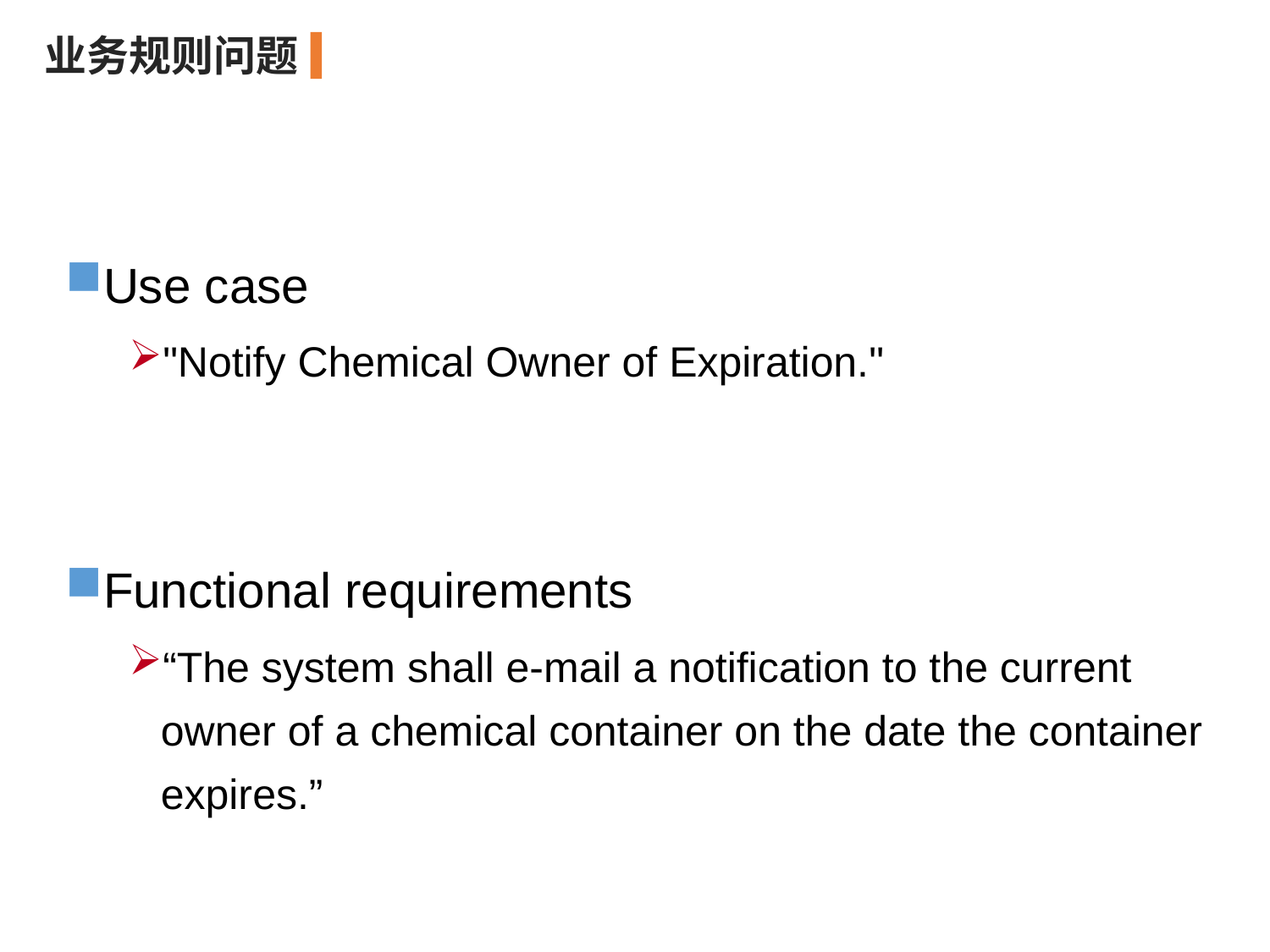

业务规则问题

Use case
"Notify Chemical Owner of Expiration."

Functional requirements
“The system shall e-mail a notification to the current owner of a chemical container on the date the container expires.”